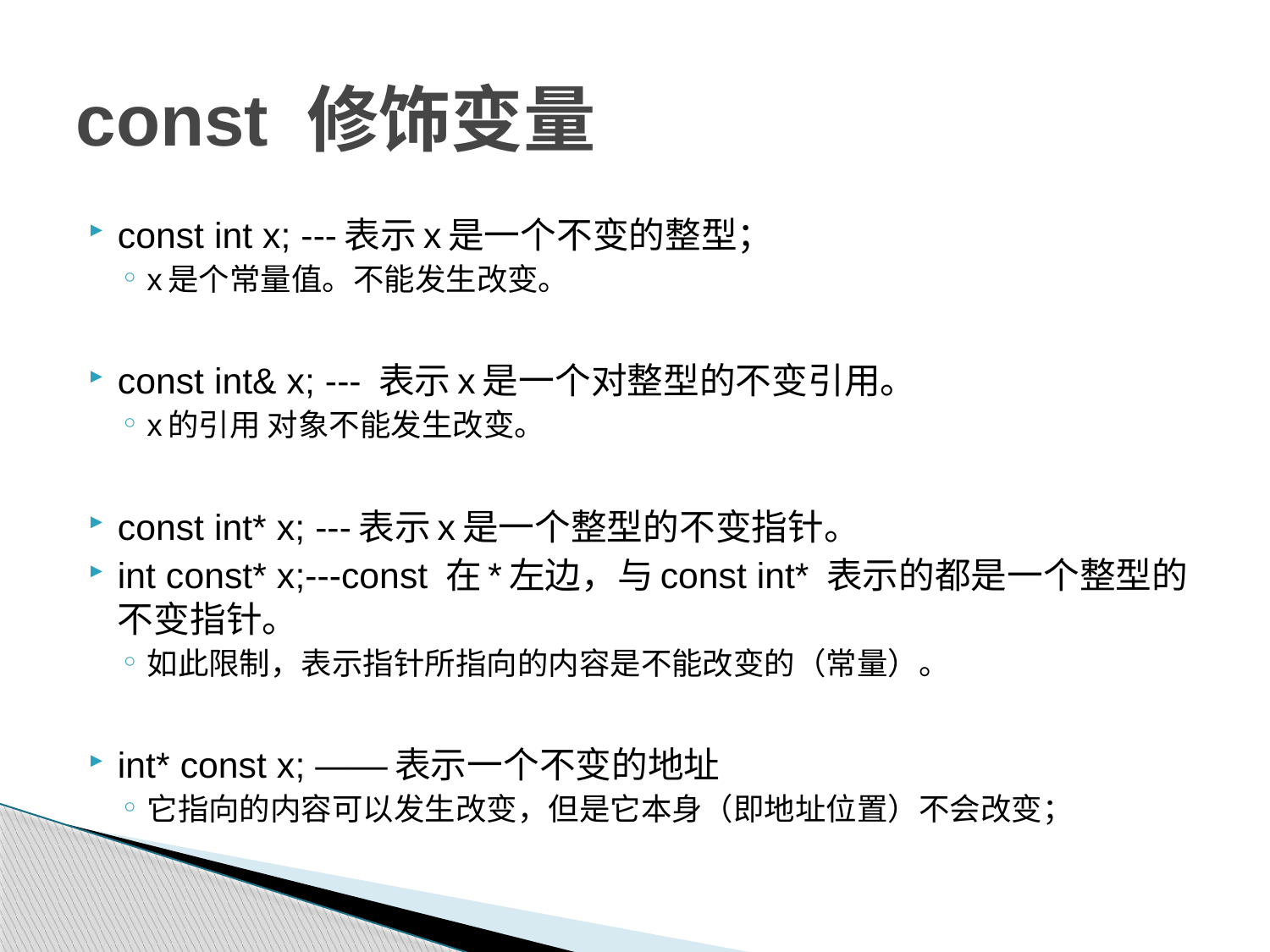

# const 修饰变量
const int x; ---表示x是一个不变的整型；
x是个常量值。不能发生改变。

const int& x; --- 表示x是一个对整型的不变引用。
x的引用 对象不能发生改变。

const int* x; ---表示x是一个整型的不变指针。
int const* x;---const 在*左边，与const int* 表示的都是一个整型的不变指针。
如此限制，表示指针所指向的内容是不能改变的（常量）。

int* const x; ——表示一个不变的地址
它指向的内容可以发生改变，但是它本身（即地址位置）不会改变；